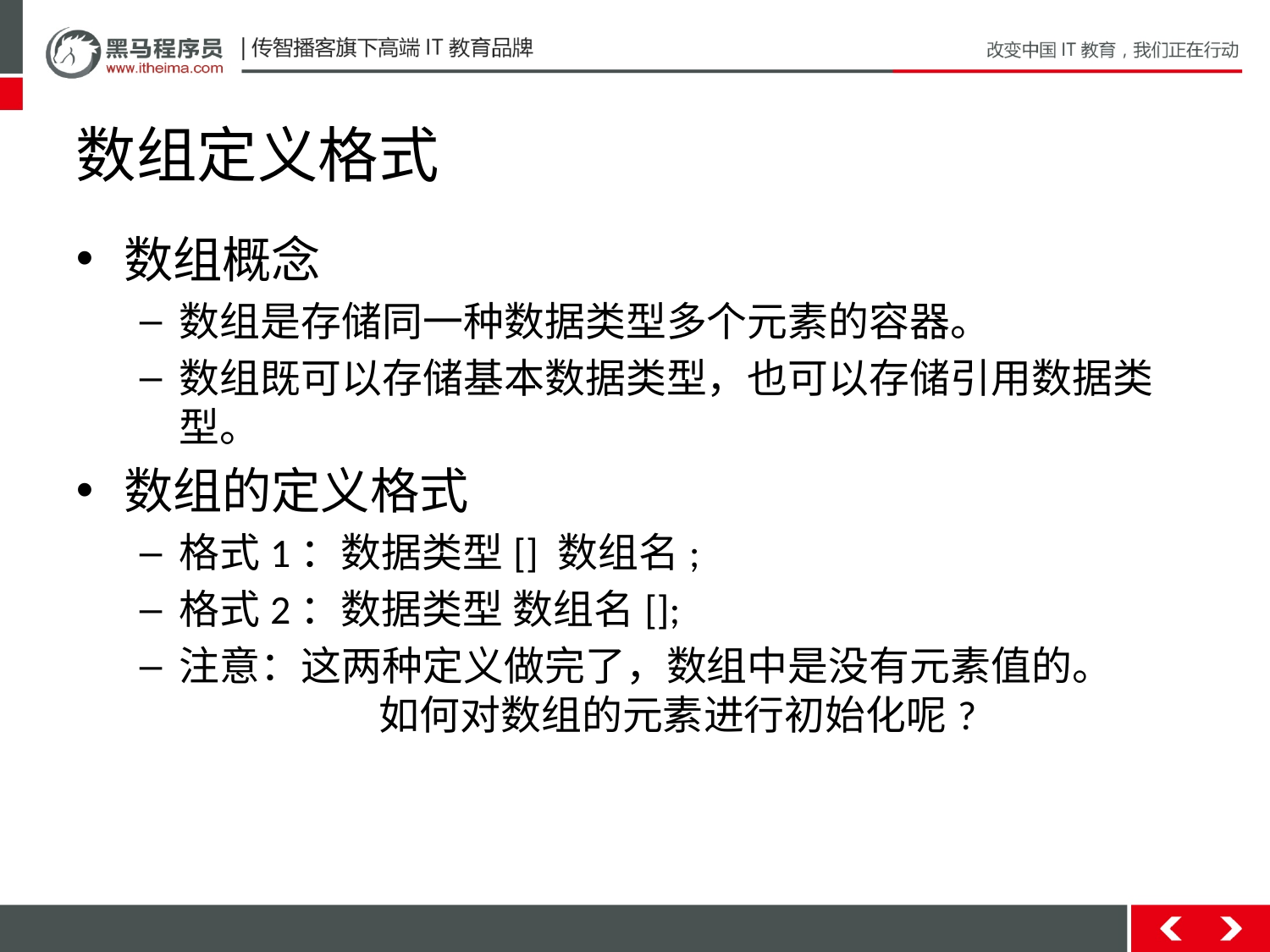

# 数组定义格式
数组概念
数组是存储同一种数据类型多个元素的容器。
数组既可以存储基本数据类型，也可以存储引用数据类型。
数组的定义格式
格式1：数据类型[] 数组名;
格式2：数据类型 数组名[];
注意：这两种定义做完了，数组中是没有元素值的。          	        如何对数组的元素进行初始化呢?